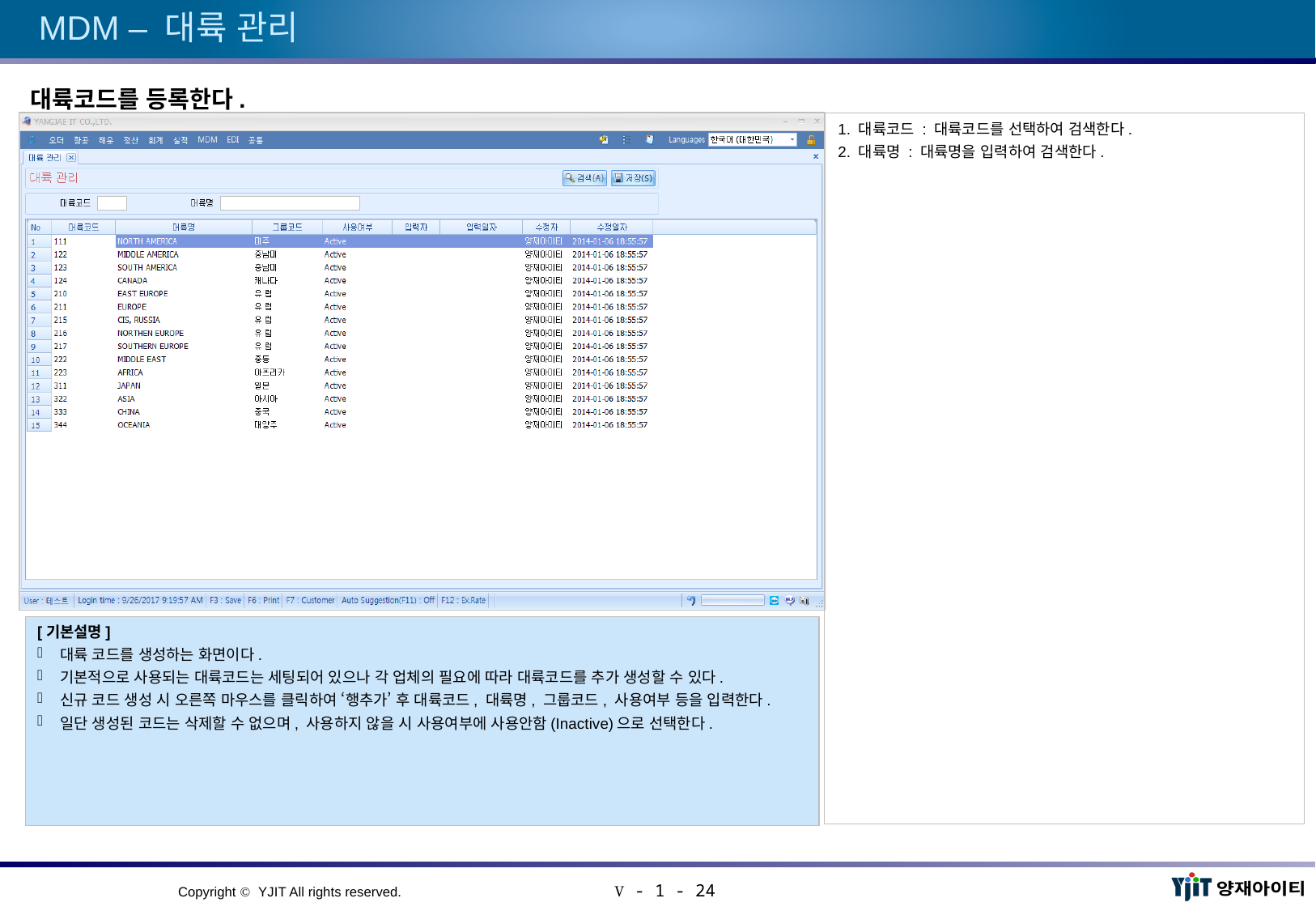

# MDM – 대륙 관리
대륙코드를 등록한다.

1. 대륙코드 : 대륙코드를 선택하여 검색한다.
2. 대륙명 : 대륙명을 입력하여 검색한다.

[기본설명]
대륙 코드를 생성하는 화면이다.
기본적으로 사용되는 대륙코드는 세팅되어 있으나 각 업체의 필요에 따라 대륙코드를 추가 생성할 수 있다.
신규 코드 생성 시 오른쪽 마우스를 클릭하여 ‘행추가’ 후 대륙코드, 대륙명, 그룹코드, 사용여부 등을 입력한다.
일단 생성된 코드는 삭제할 수 없으며, 사용하지 않을 시 사용여부에 사용안함(Inactive)으로 선택한다.